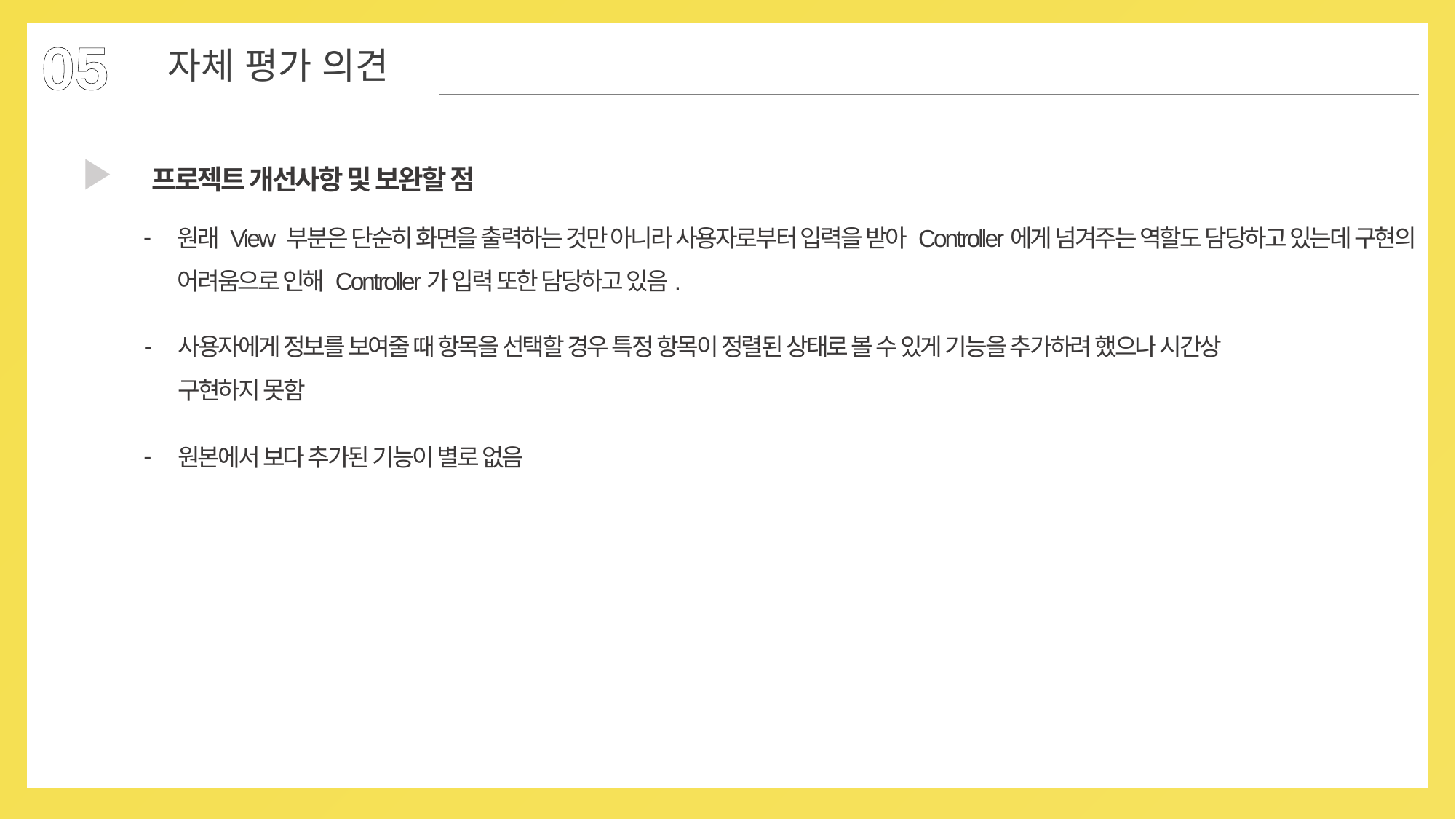

05
자체 평가 의견
▶
프로젝트 개선사항 및 보완할 점
원래 View 부분은 단순히 화면을 출력하는 것만 아니라 사용자로부터 입력을 받아 Controller에게 넘겨주는 역할도 담당하고 있는데 구현의 어려움으로 인해 Controller가 입력 또한 담당하고 있음.
사용자에게 정보를 보여줄 때 항목을 선택할 경우 특정 항목이 정렬된 상태로 볼 수 있게 기능을 추가하려 했으나 시간상 구현하지 못함
원본에서 보다 추가된 기능이 별로 없음